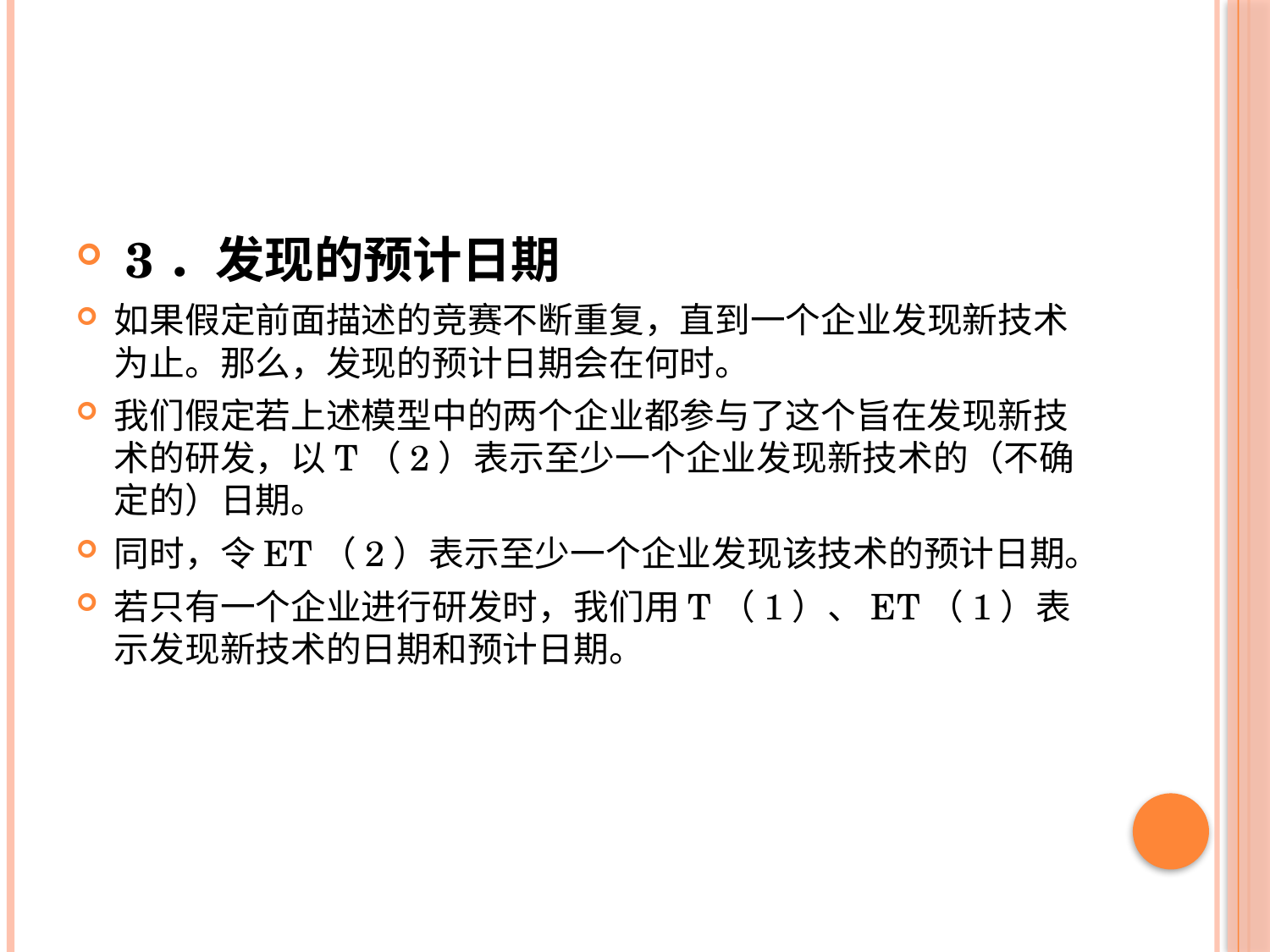

#
 3．发现的预计日期
如果假定前面描述的竞赛不断重复，直到一个企业发现新技术为止。那么，发现的预计日期会在何时。
我们假定若上述模型中的两个企业都参与了这个旨在发现新技术的研发，以T（2）表示至少一个企业发现新技术的（不确定的）日期。
同时，令ET（2）表示至少一个企业发现该技术的预计日期。
若只有一个企业进行研发时，我们用T（1）、ET（1）表示发现新技术的日期和预计日期。